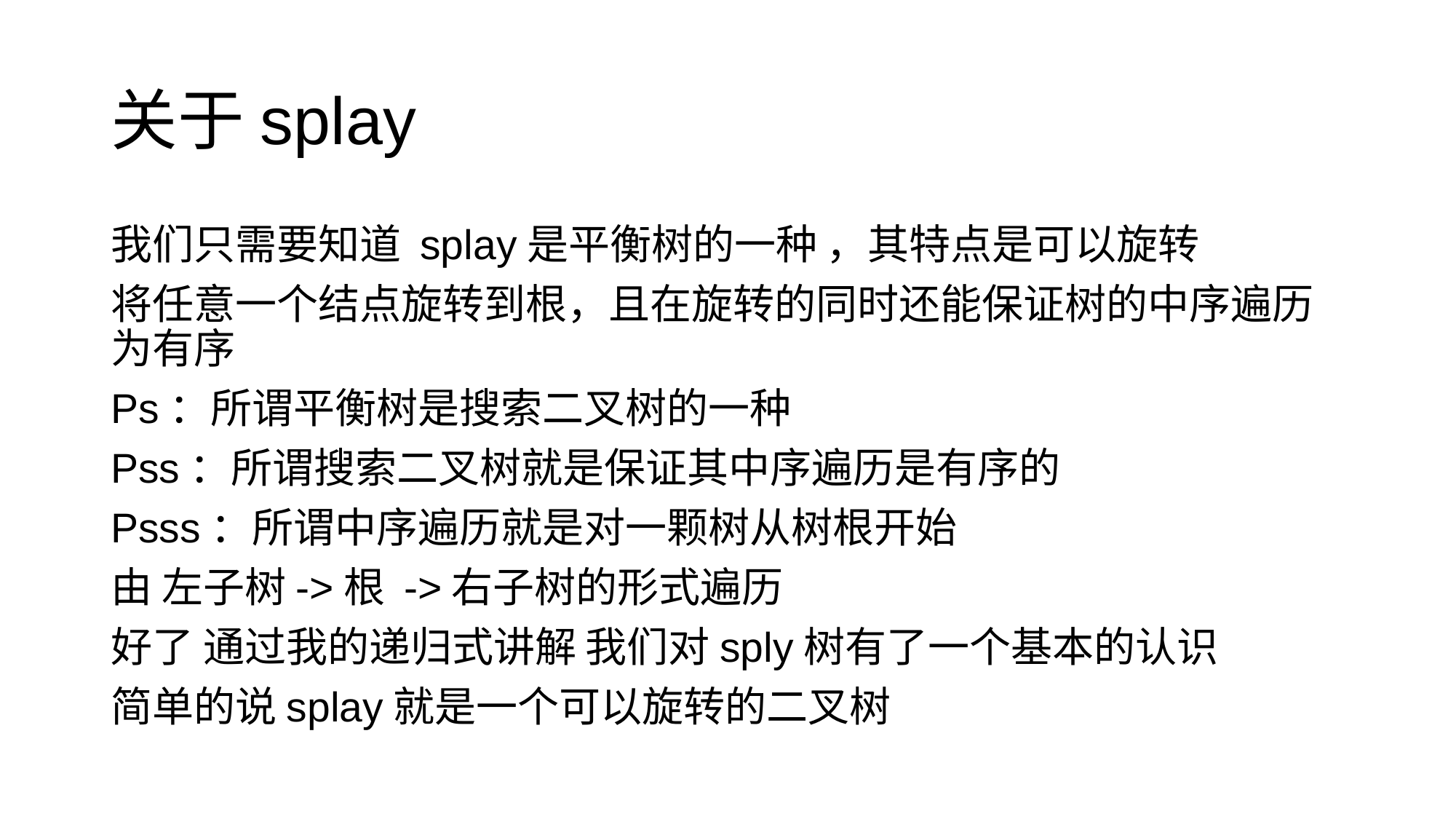

# 关于splay
我们只需要知道 splay是平衡树的一种 ，其特点是可以旋转
将任意一个结点旋转到根，且在旋转的同时还能保证树的中序遍历为有序
Ps：所谓平衡树是搜索二叉树的一种
Pss：所谓搜索二叉树就是保证其中序遍历是有序的
Psss：所谓中序遍历就是对一颗树从树根开始
由 左子树->根 ->右子树的形式遍历
好了 通过我的递归式讲解 我们对sply树有了一个基本的认识
简单的说splay就是一个可以旋转的二叉树